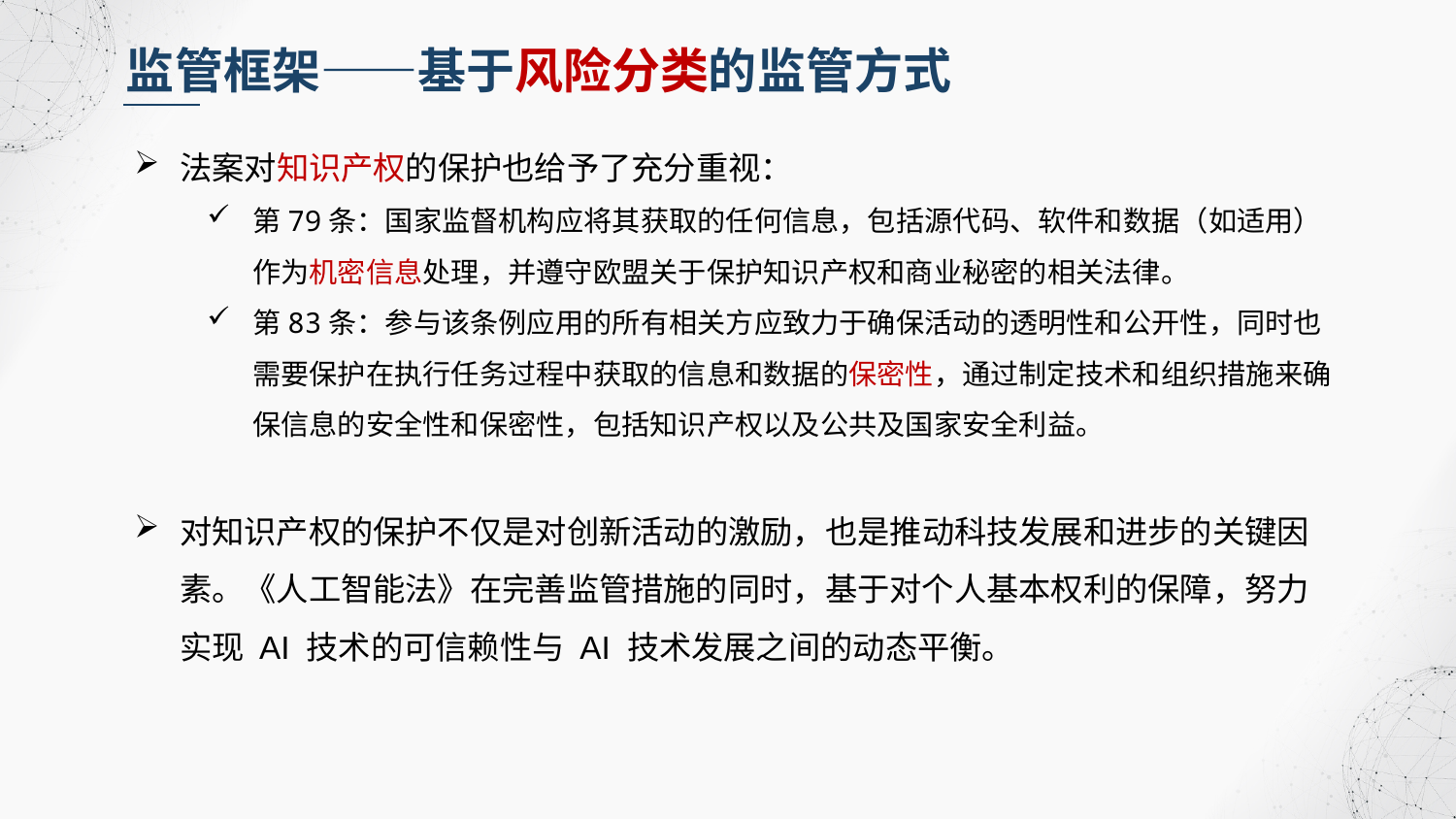

监管框架——基于风险分类的监管方式
法案对知识产权的保护也给予了充分重视：
第79条：国家监督机构应将其获取的任何信息，包括源代码、软件和数据（如适用）作为机密信息处理，并遵守欧盟关于保护知识产权和商业秘密的相关法律。
第83条：参与该条例应用的所有相关方应致力于确保活动的透明性和公开性，同时也需要保护在执行任务过程中获取的信息和数据的保密性，通过制定技术和组织措施来确保信息的安全性和保密性，包括知识产权以及公共及国家安全利益。

对知识产权的保护不仅是对创新活动的激励，也是推动科技发展和进步的关键因素。《人工智能法》在完善监管措施的同时，基于对个人基本权利的保障，努力实现 AI 技术的可信赖性与 AI 技术发展之间的动态平衡。